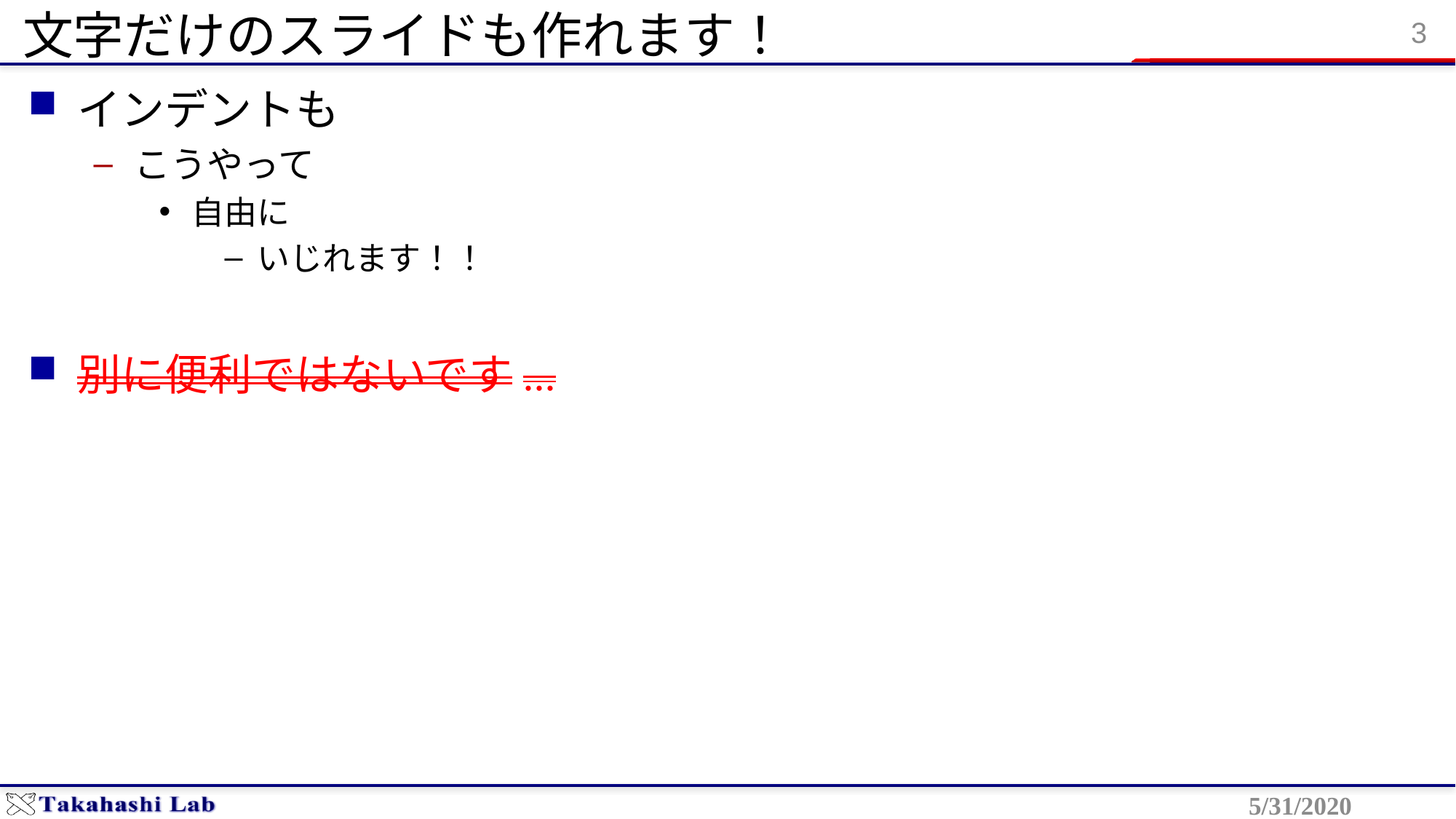

# 文字だけのスライドも作れます！
3
インデントも
こうやって
自由に
いじれます！！

別に便利ではないです...
5/31/2020